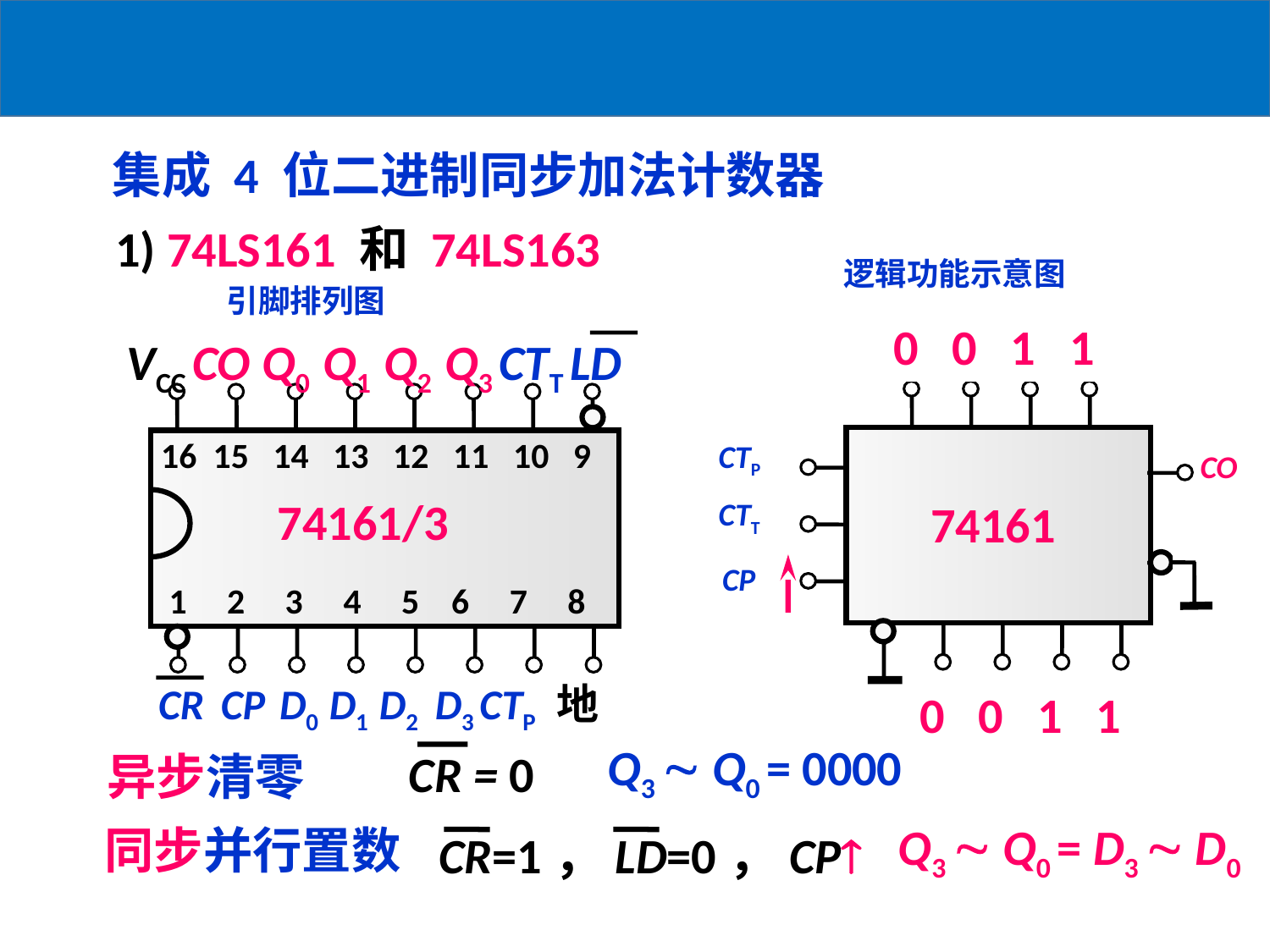

集成 4 位二进制同步加法计数器
1) 74LS161 和 74LS163
逻辑功能示意图
引脚排列图
 0   0   1   1

0   0   0   0

Q0   Q1   Q2   Q3

CTP
CO

74161
CTT
LD

CP

CR  D0   D1  D2   D3

VCC CO Q0  Q1  Q2  Q3 CTT LD

16  15   14   13   12   11   10   9

74161/3

1     2     3     4     5    6     7     8

CR   CP  D0   D1  D2   D3 CTP  地

0   0   1   1
Q3 ∼ Q0 = 0000
CR = 0

异步清零
Q3 ∼ Q0 = D3 ∼ D0
同步并行置数
CR=1，LD=0，CP↑